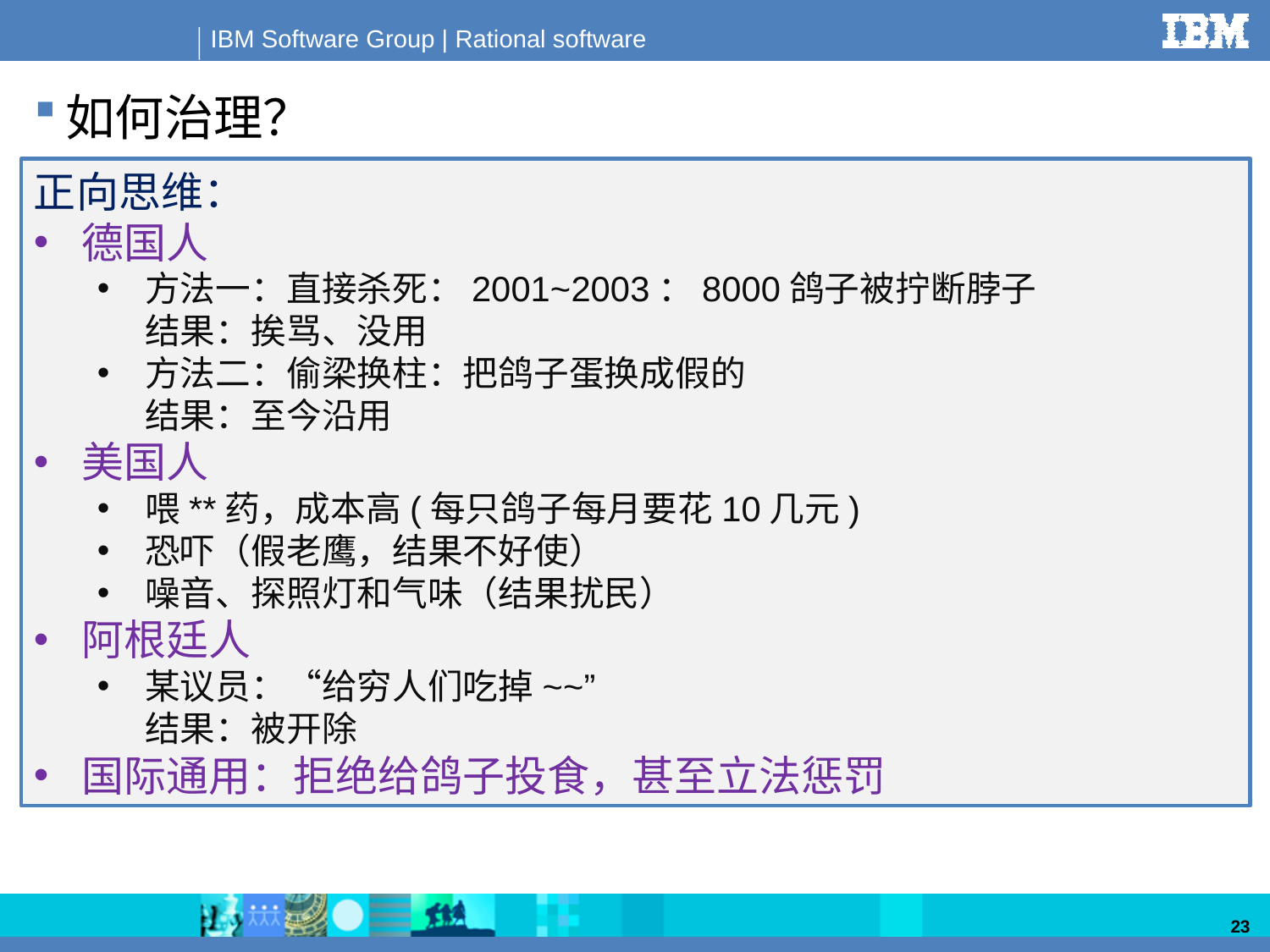

如何治理？

正向思维：
德国人
方法一：直接杀死：2001~2003：8000鸽子被拧断脖子
结果：挨骂、没用
方法二：偷梁换柱：把鸽子蛋换成假的
结果：至今沿用
美国人
喂**药，成本高(每只鸽子每月要花10几元)
恐吓（假老鹰，结果不好使）
噪音、探照灯和气味（结果扰民）
阿根廷人
某议员：“给穷人们吃掉~~”
结果：被开除
国际通用：拒绝给鸽子投食，甚至立法惩罚
23